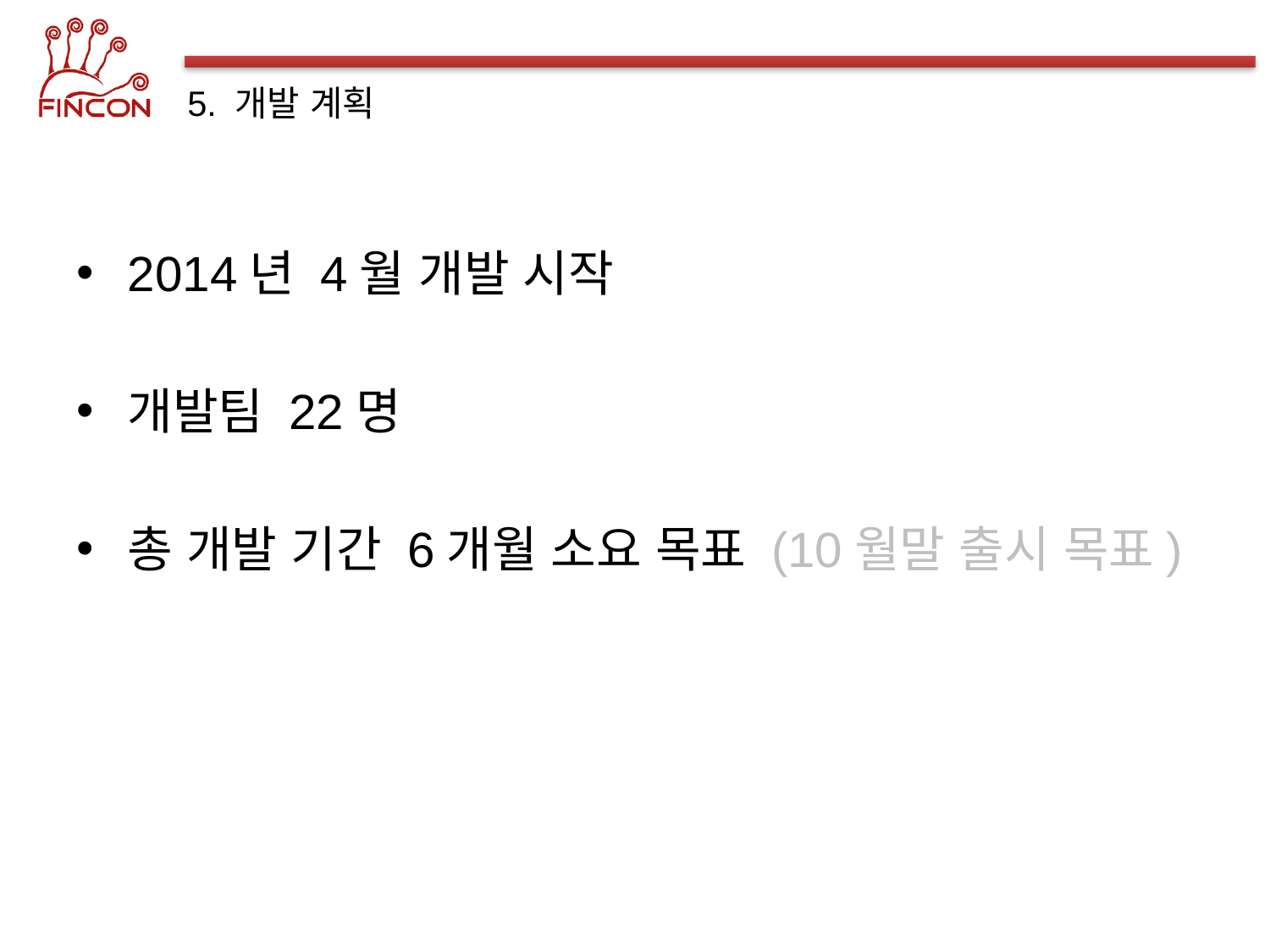

5. 개발 계획
2014년 4월 개발 시작

개발팀 22명

총 개발 기간 6개월 소요 목표 (10월말 출시 목표)